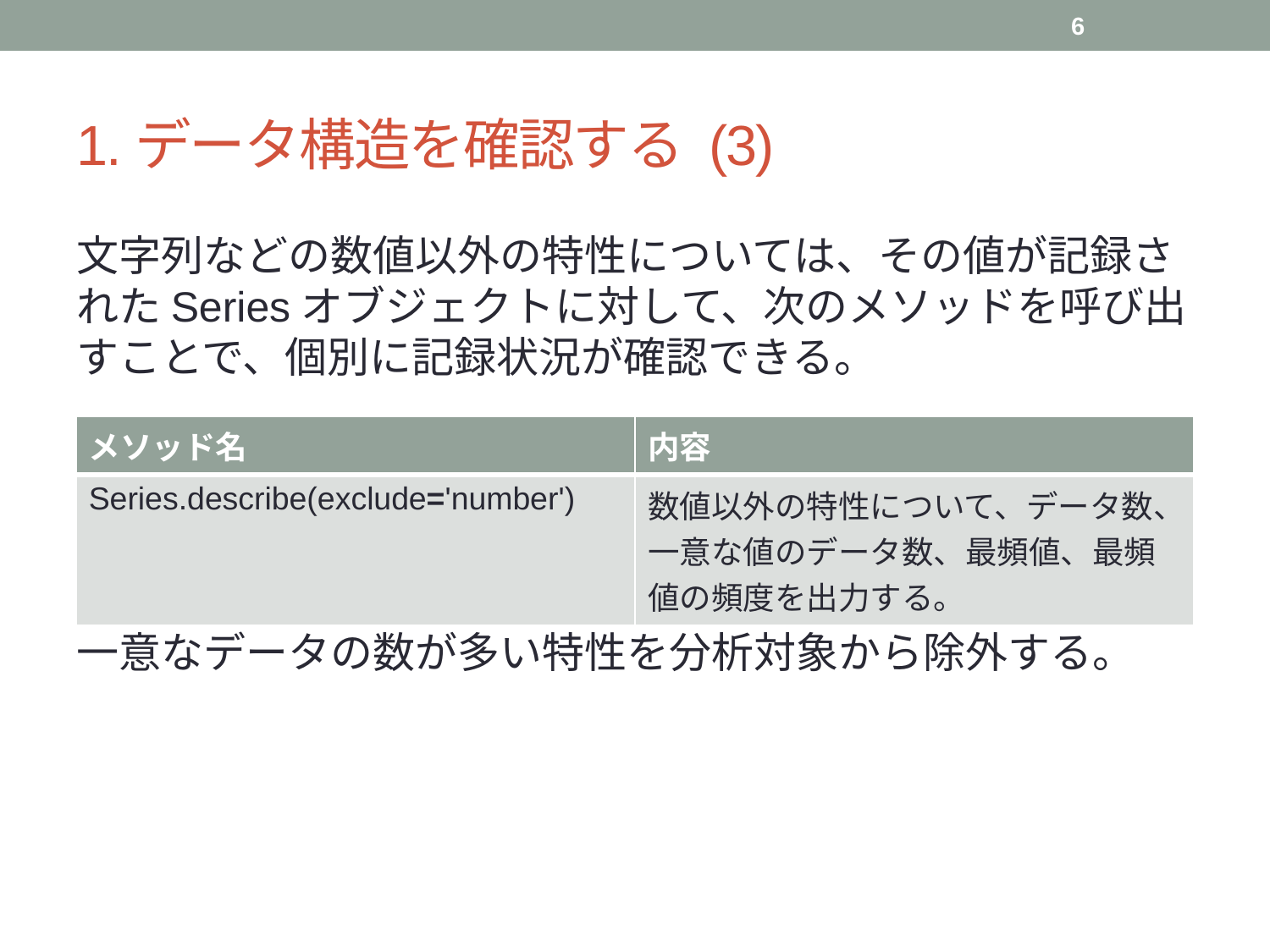

6
# 1.データ構造を確認する (3)
文字列などの数値以外の特性については、その値が記録されたSeriesオブジェクトに対して、次のメソッドを呼び出すことで、個別に記録状況が確認できる。

一意なデータの数が多い特性を分析対象から除外する。

| メソッド名 | 内容 |
| --- | --- |
| Series.describe(exclude='number') | 数値以外の特性について、データ数、一意な値のデータ数、最頻値、最頻値の頻度を出力する。 |